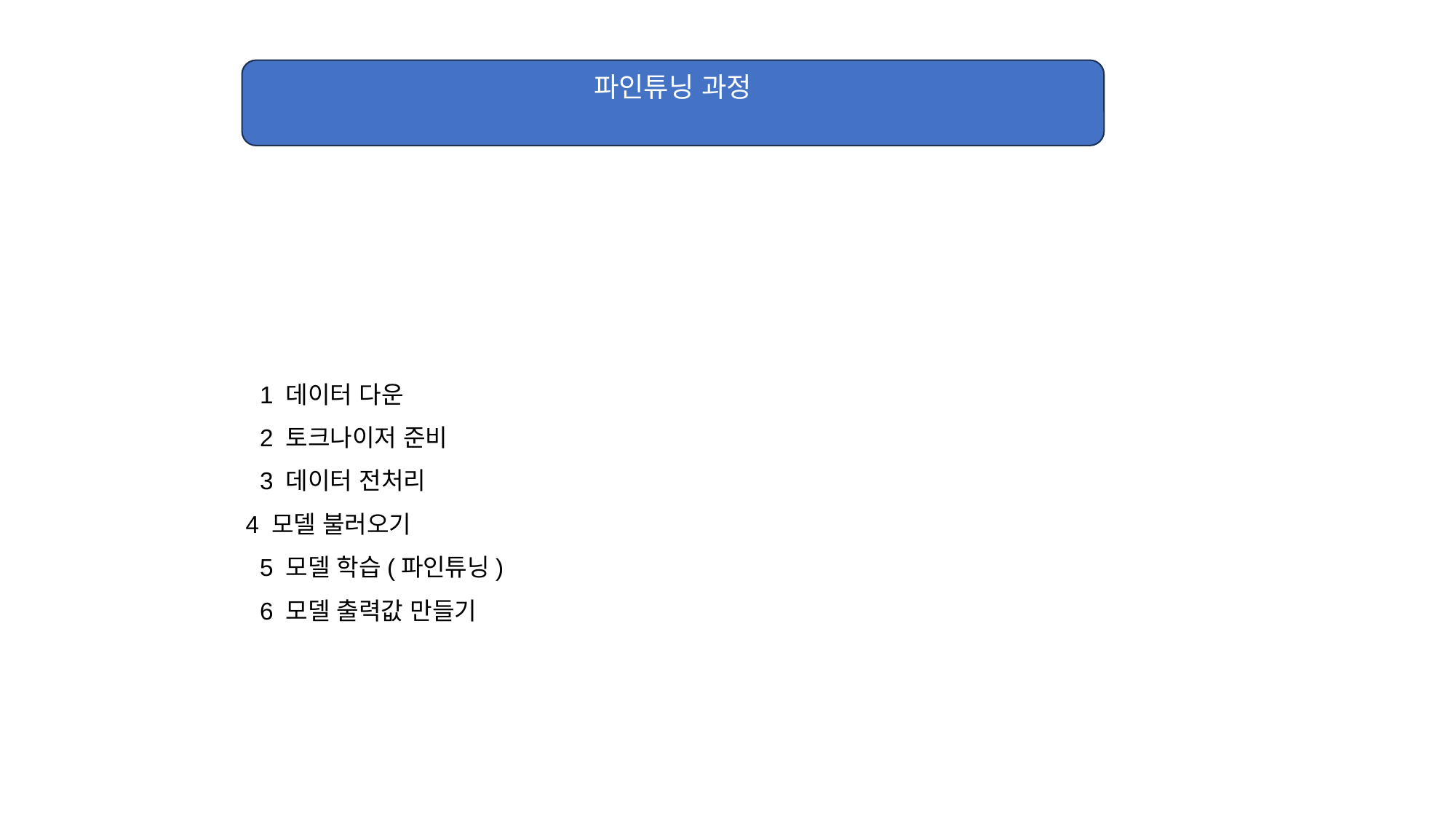

파인튜닝 과정

1 데이터 다운
2 토크나이저 준비
3 데이터 전처리
      4 모델 불러오기
5 모델 학습(파인튜닝)
6 모델 출력값 만들기